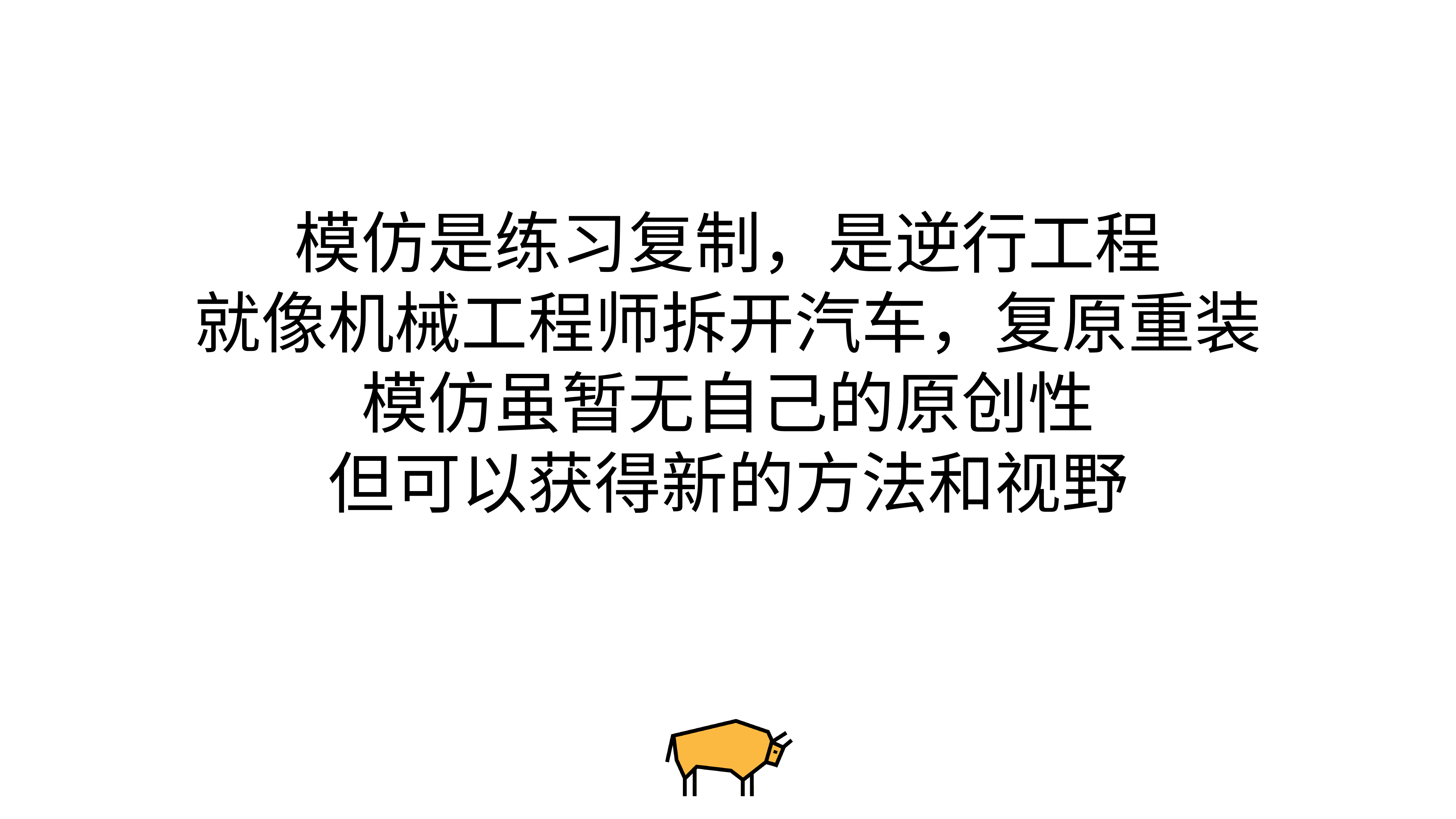

# 模仿是练习复制，是逆行工程 就像机械工程师拆开汽车，复原重装 模仿虽暂无自己的原创性 但可以获得新的方法和视野